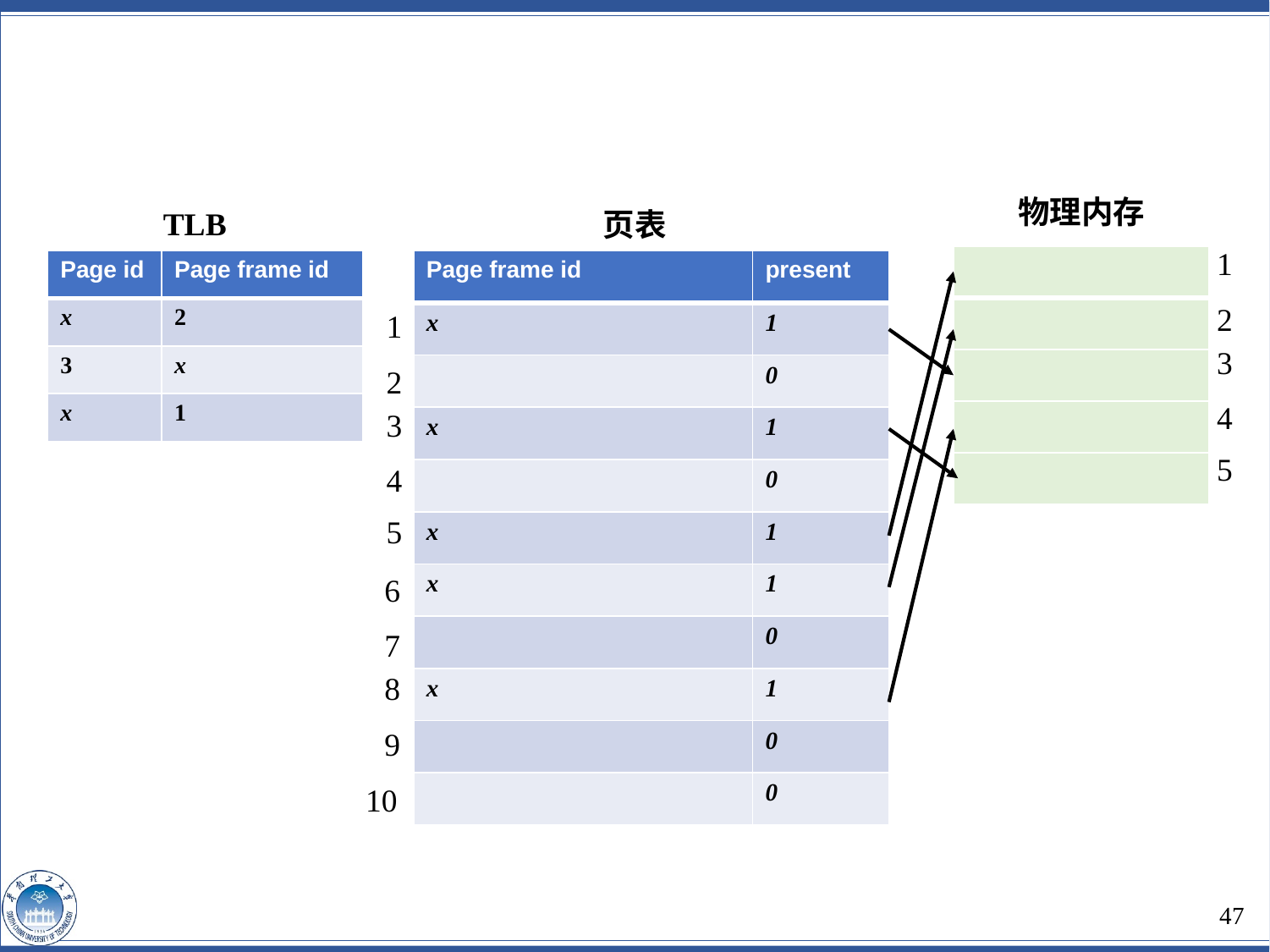

物理内存
TLB
页表
1
|  |
| --- |
|  |
|  |
|  |
|  |
| Page id | Page frame id |
| --- | --- |
| x | 2 |
| 3 | x |
| x | 1 |
| Page frame id | present |
| --- | --- |
| x | 1 |
|  | 0 |
| x | 1 |
|  | 0 |
| x | 1 |
| x | 1 |
|  | 0 |
| x | 1 |
|  | 0 |
|  | 0 |
2
1
3
2
4
3
5
4
5
6
7
8
9
10
47